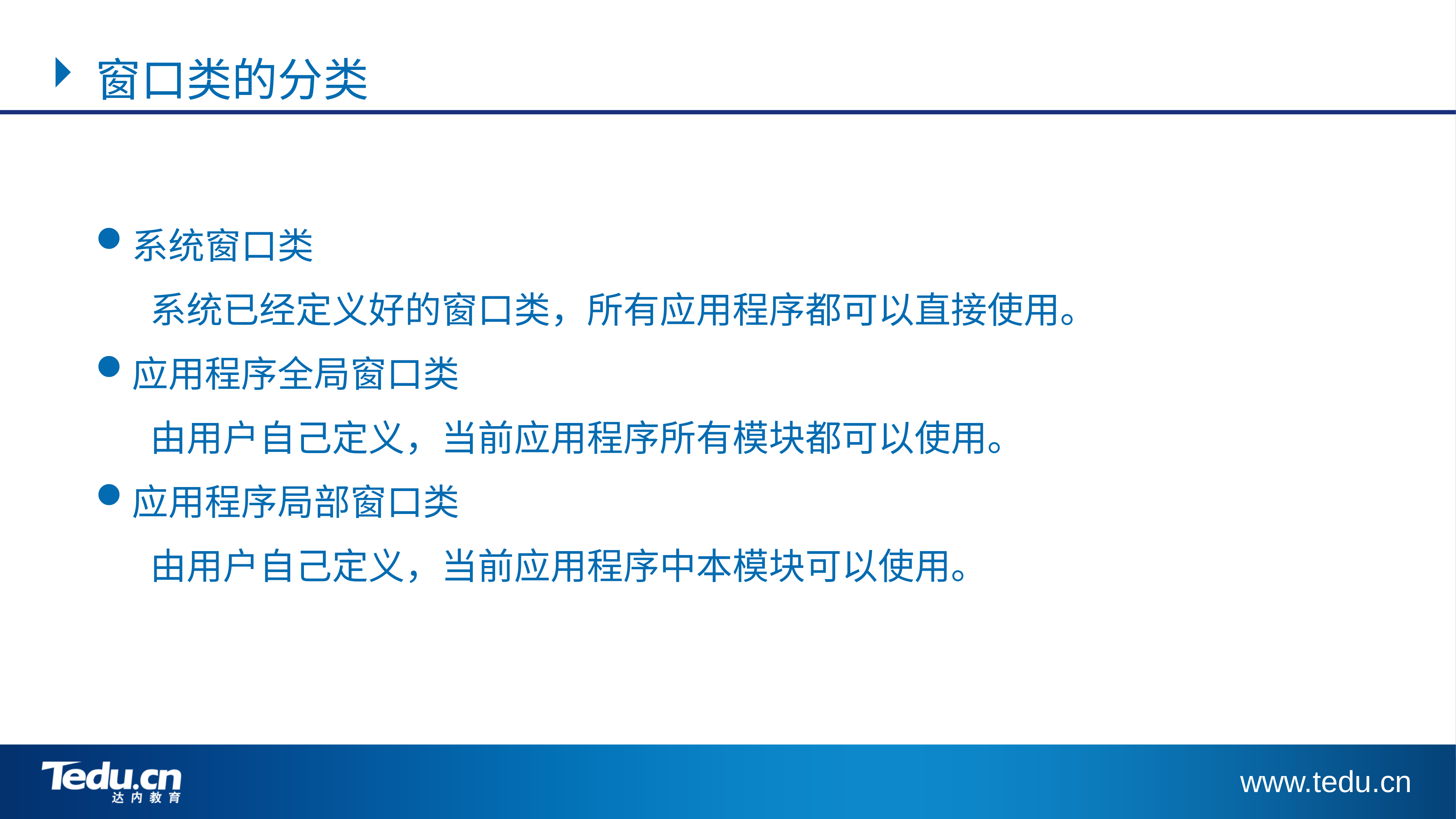

窗口类的分类

系统窗口类
	系统已经定义好的窗口类，所有应用程序都可以直接使用。
应用程序全局窗口类
	由用户自己定义，当前应用程序所有模块都可以使用。
应用程序局部窗口类
	由用户自己定义，当前应用程序中本模块可以使用。